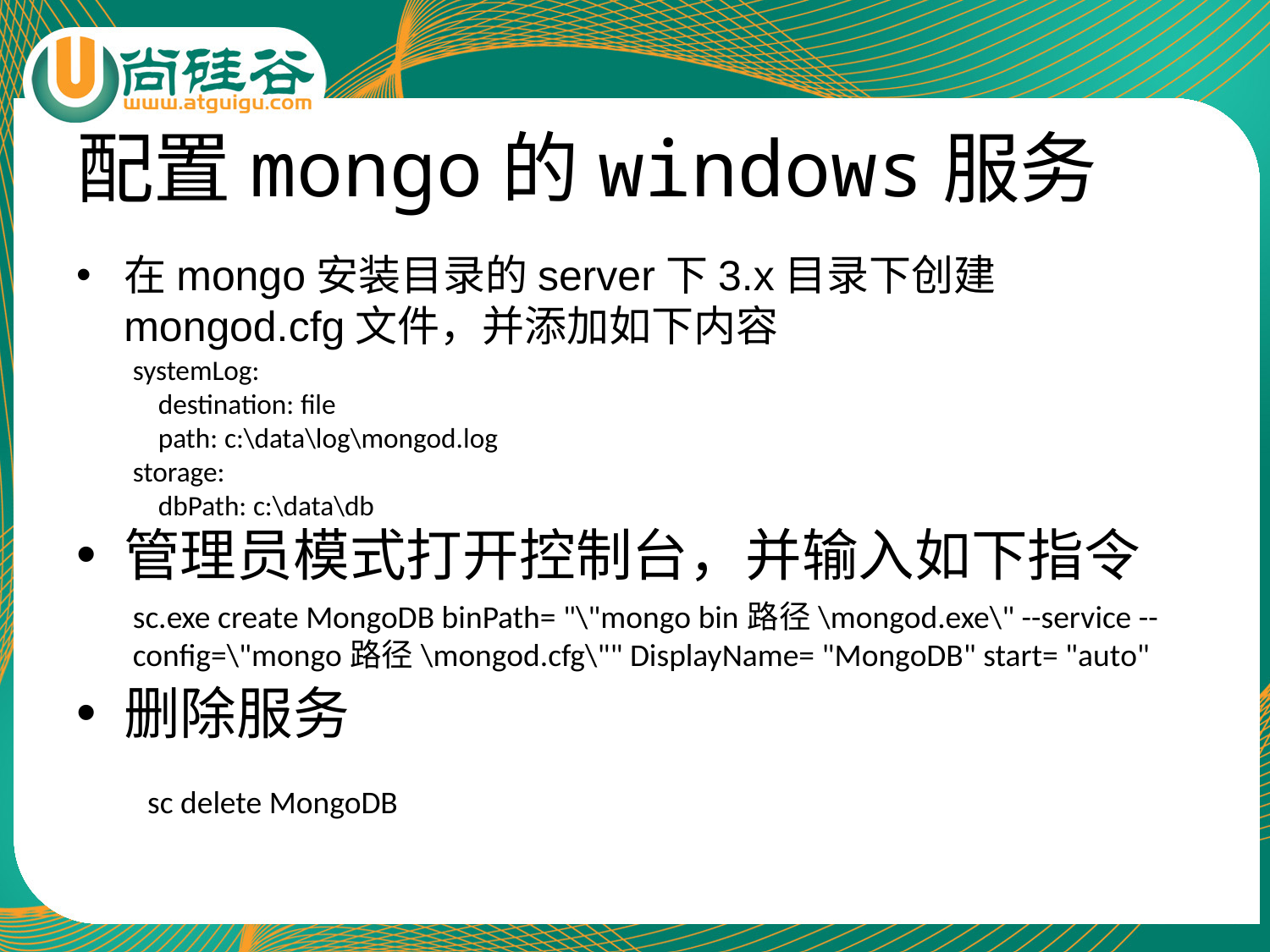

# 配置mongo的windows服务
在mongo安装目录的server下3.x目录下创建mongod.cfg文件，并添加如下内容

管理员模式打开控制台，并输入如下指令

删除服务

systemLog:
    destination: file
    path: c:\data\log\mongod.log
storage:
    dbPath: c:\data\db
sc.exe create MongoDB binPath= "\"mongo bin路径\mongod.exe\" --service --config=\"mongo路径\mongod.cfg\"" DisplayName= "MongoDB" start= "auto"
sc delete MongoDB